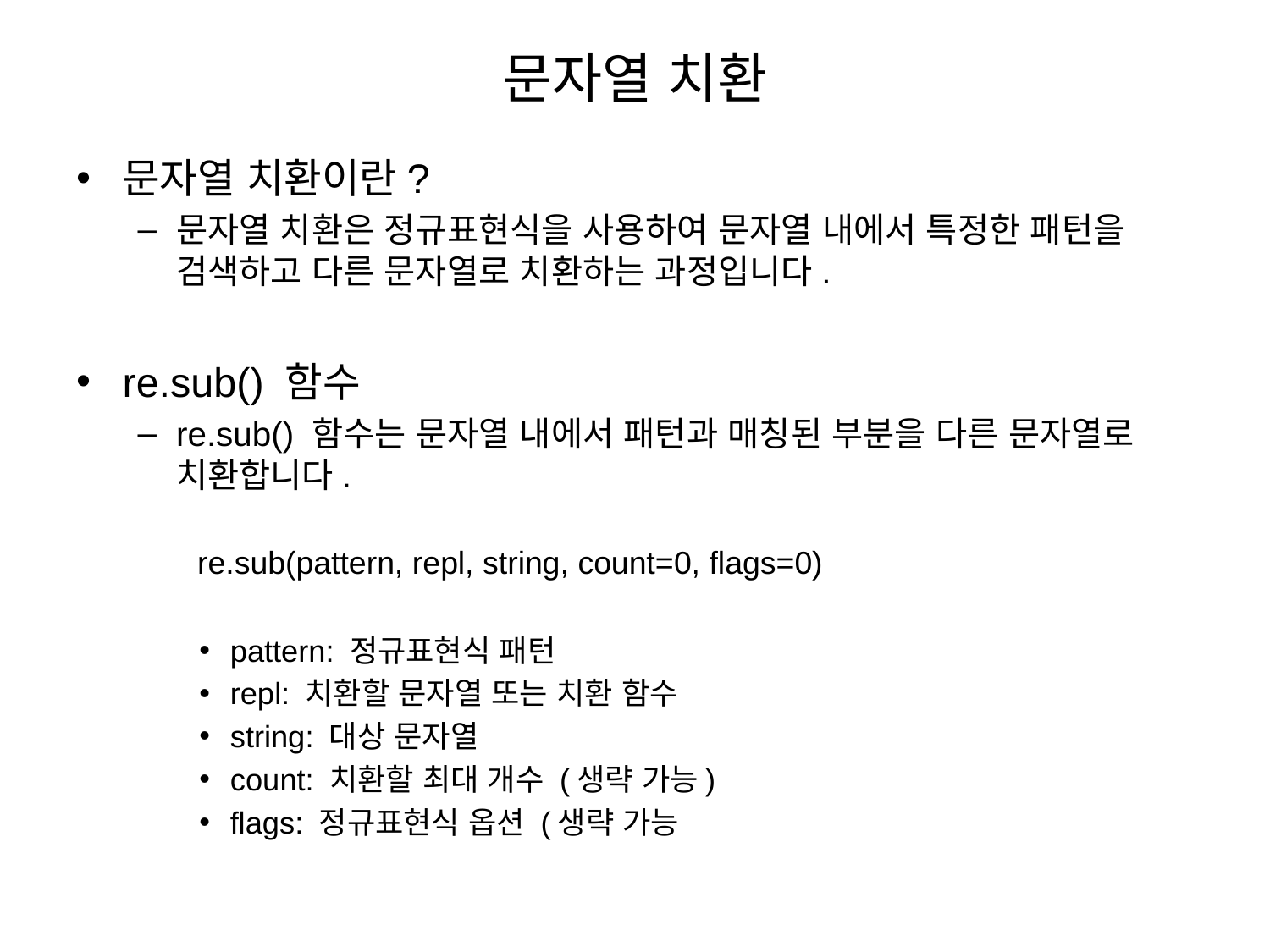

# 문자열 치환
문자열 치환이란?
문자열 치환은 정규표현식을 사용하여 문자열 내에서 특정한 패턴을 검색하고 다른 문자열로 치환하는 과정입니다.

re.sub() 함수
re.sub() 함수는 문자열 내에서 패턴과 매칭된 부분을 다른 문자열로 치환합니다.

pattern: 정규표현식 패턴
repl: 치환할 문자열 또는 치환 함수
string: 대상 문자열
count: 치환할 최대 개수 (생략 가능)
flags: 정규표현식 옵션 (생략 가능

re.sub(pattern, repl, string, count=0, flags=0)